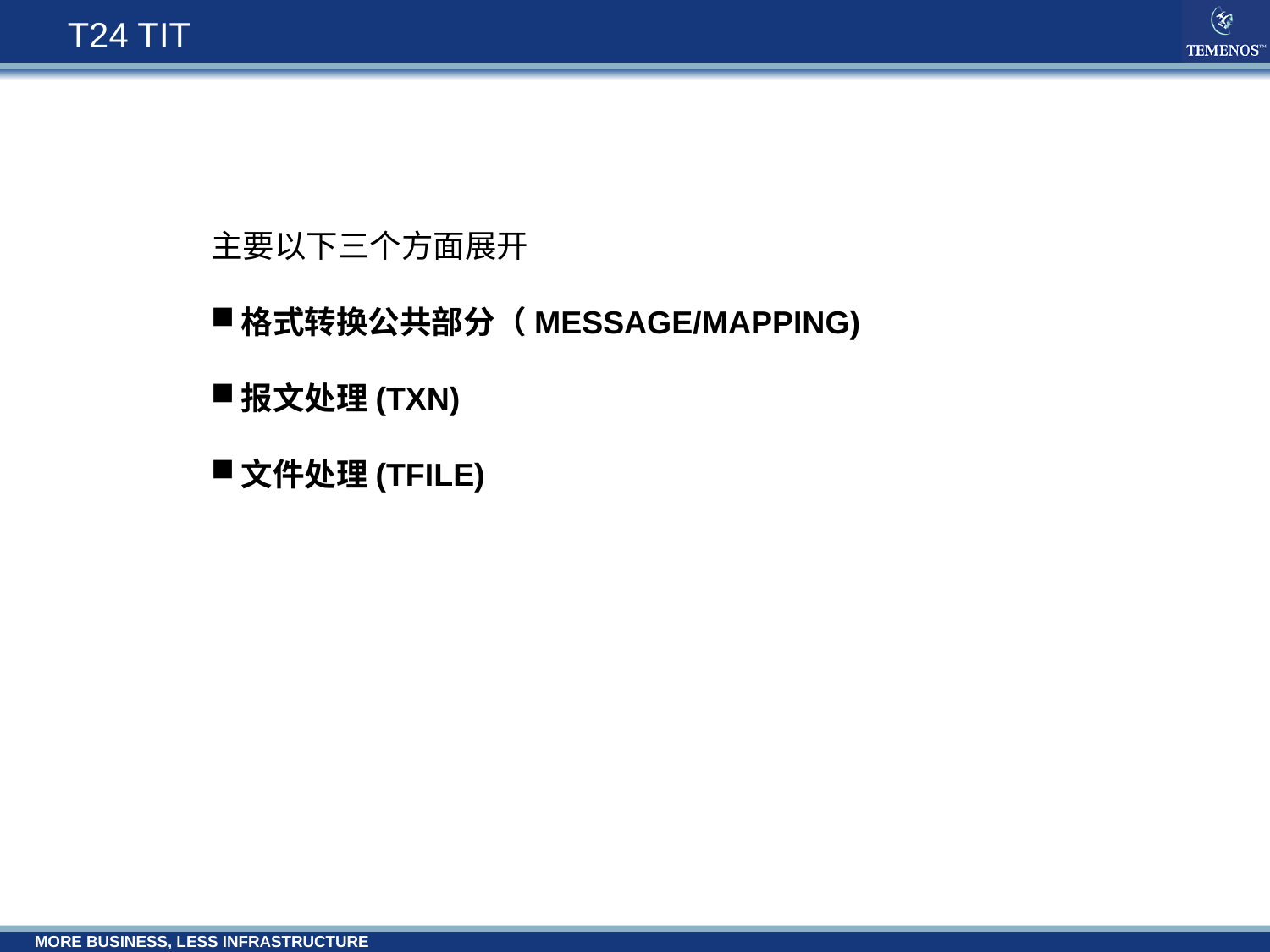

# T24 TIT
主要以下三个方面展开

格式转换公共部分（MESSAGE/MAPPING)

报文处理(TXN)

文件处理(TFILE)